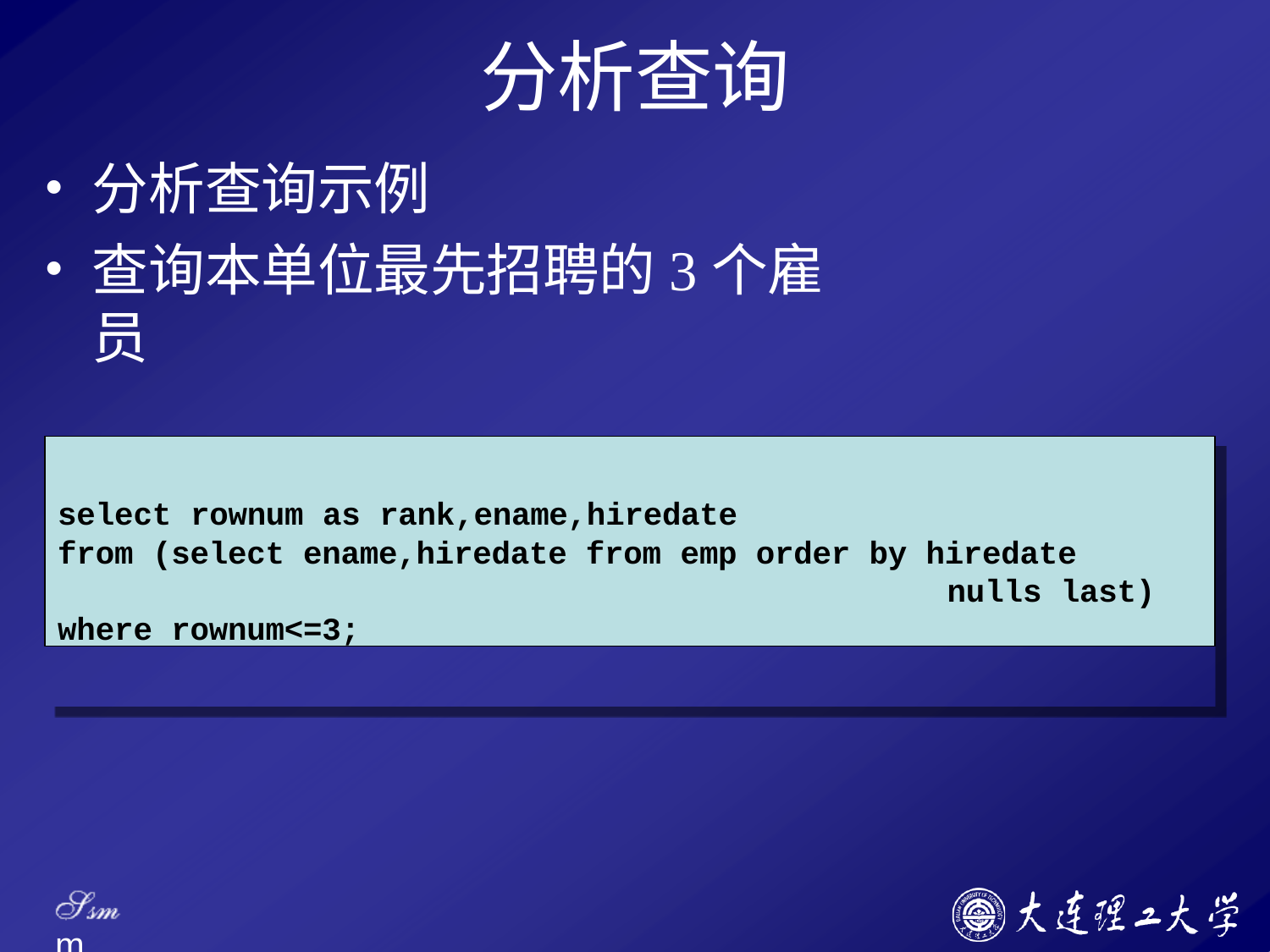

# 分析查询
分析查询示例
查询本单位最先招聘的3个雇员

select rownum as rank,ename,hiredate
from (select ename,hiredate from emp order by hiredate
nulls last)
where rownum<=3;

Ssm